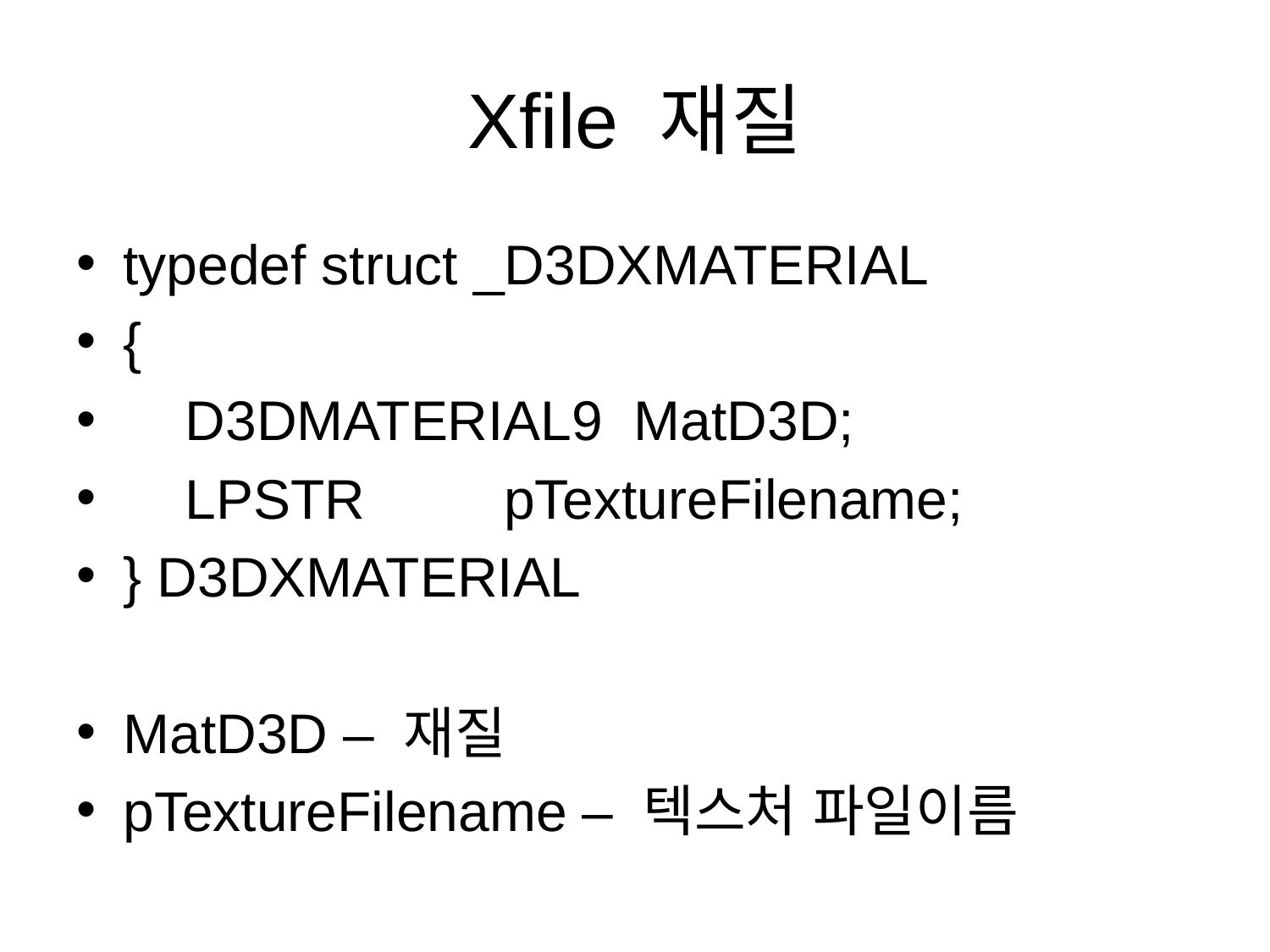

# Xfile 재질
typedef struct _D3DXMATERIAL
{
    D3DMATERIAL9  MatD3D;
    LPSTR         pTextureFilename;
} D3DXMATERIAL

MatD3D – 재질
pTextureFilename – 텍스처 파일이름